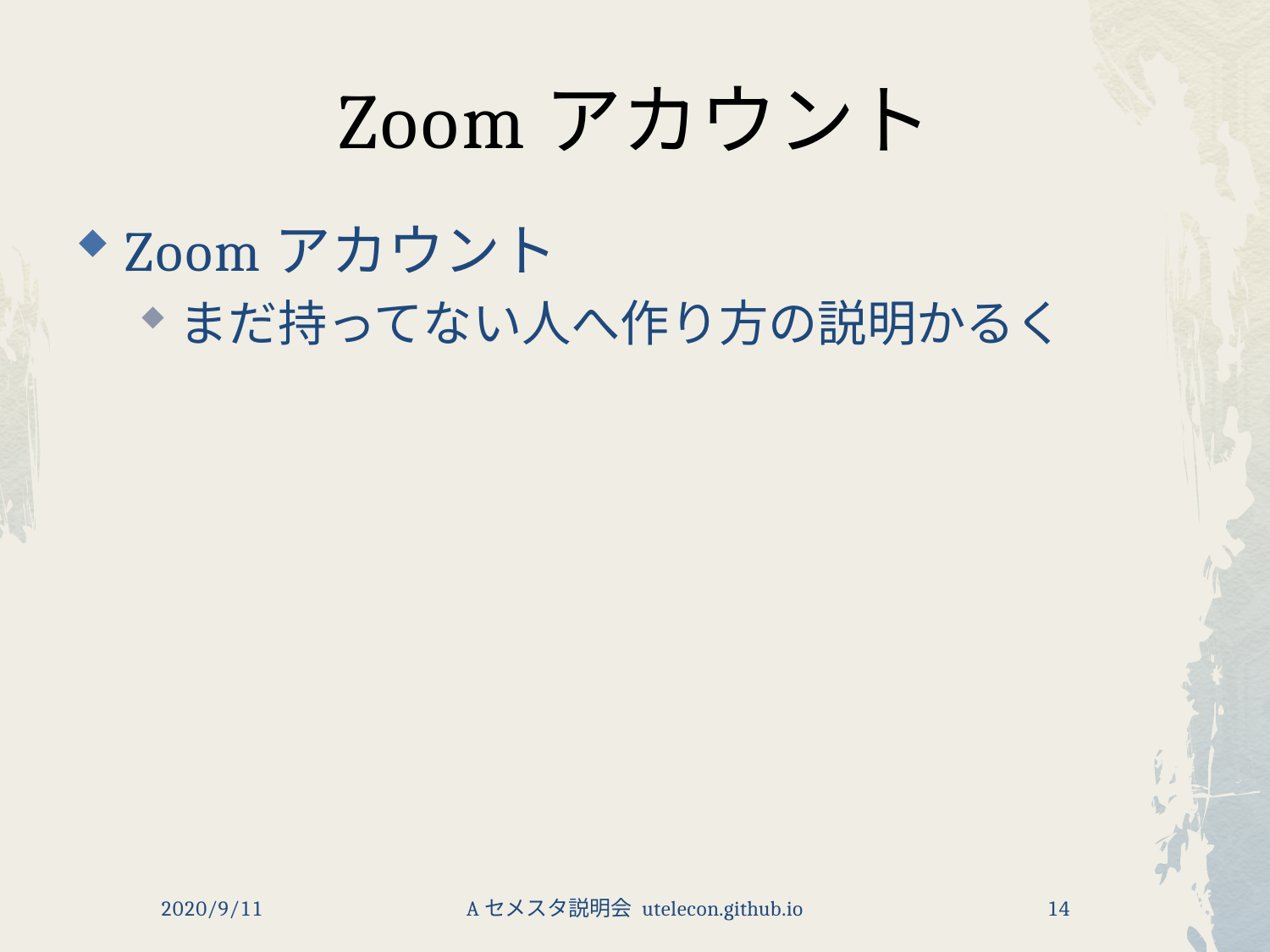

# Zoomアカウント
Zoomアカウント
まだ持ってない人へ作り方の説明かるく
2020/9/11
Aセメスタ説明会 utelecon.github.io
14